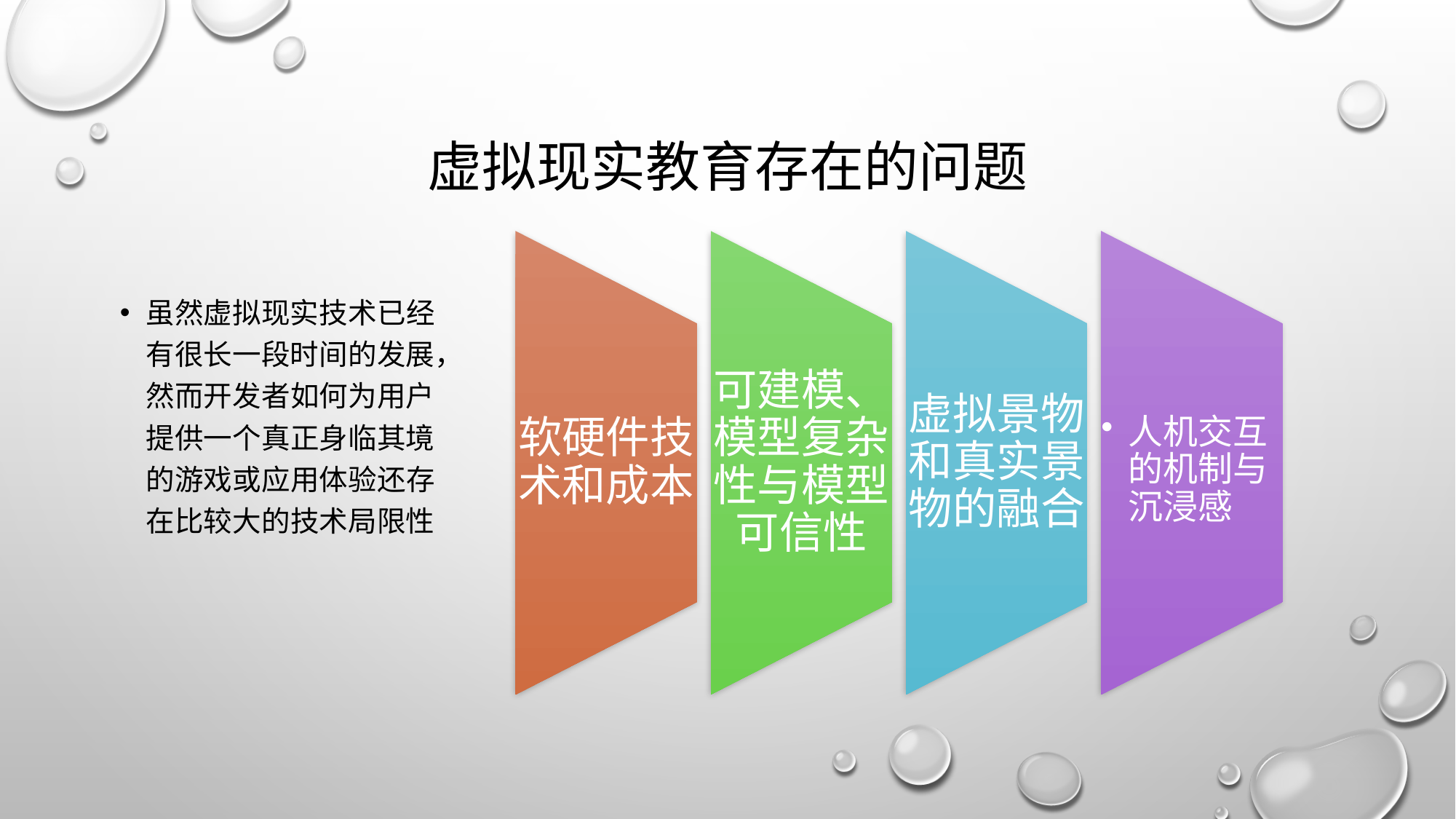

# 虚拟现实教育存在的问题
软硬件技术和成本
可建模、模型复杂性与模型可信性
虚拟景物和真实景物的融合

人机交互的机制与沉浸感
虽然虚拟现实技术已经有很长一段时间的发展，然而开发者如何为用户提供一个真正身临其境的游戏或应用体验还存在比较大的技术局限性